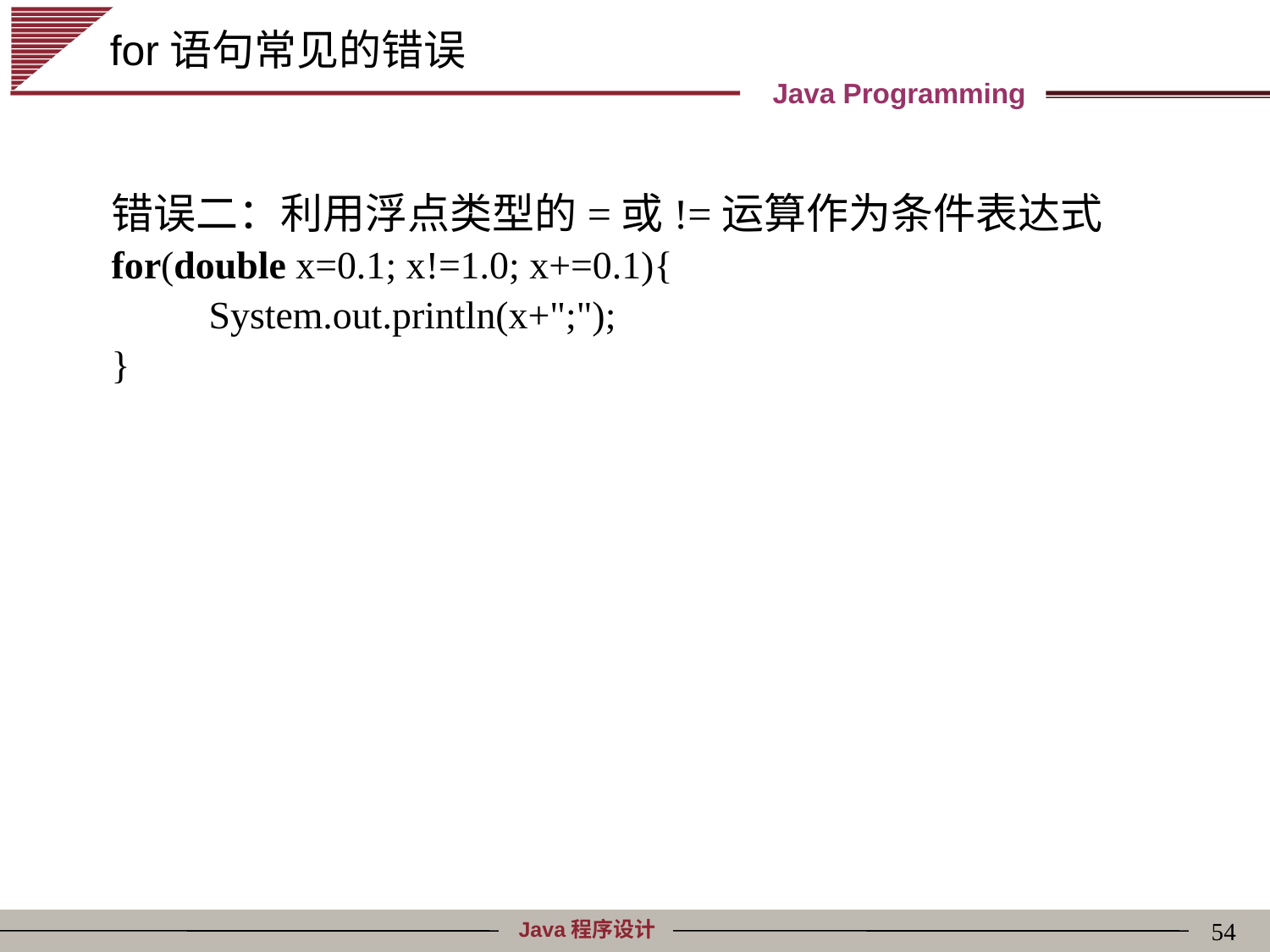

for语句常见的错误
错误二：利用浮点类型的=或!=运算作为条件表达式
for(double x=0.1; x!=1.0; x+=0.1){
          System.out.println(x+";");
}